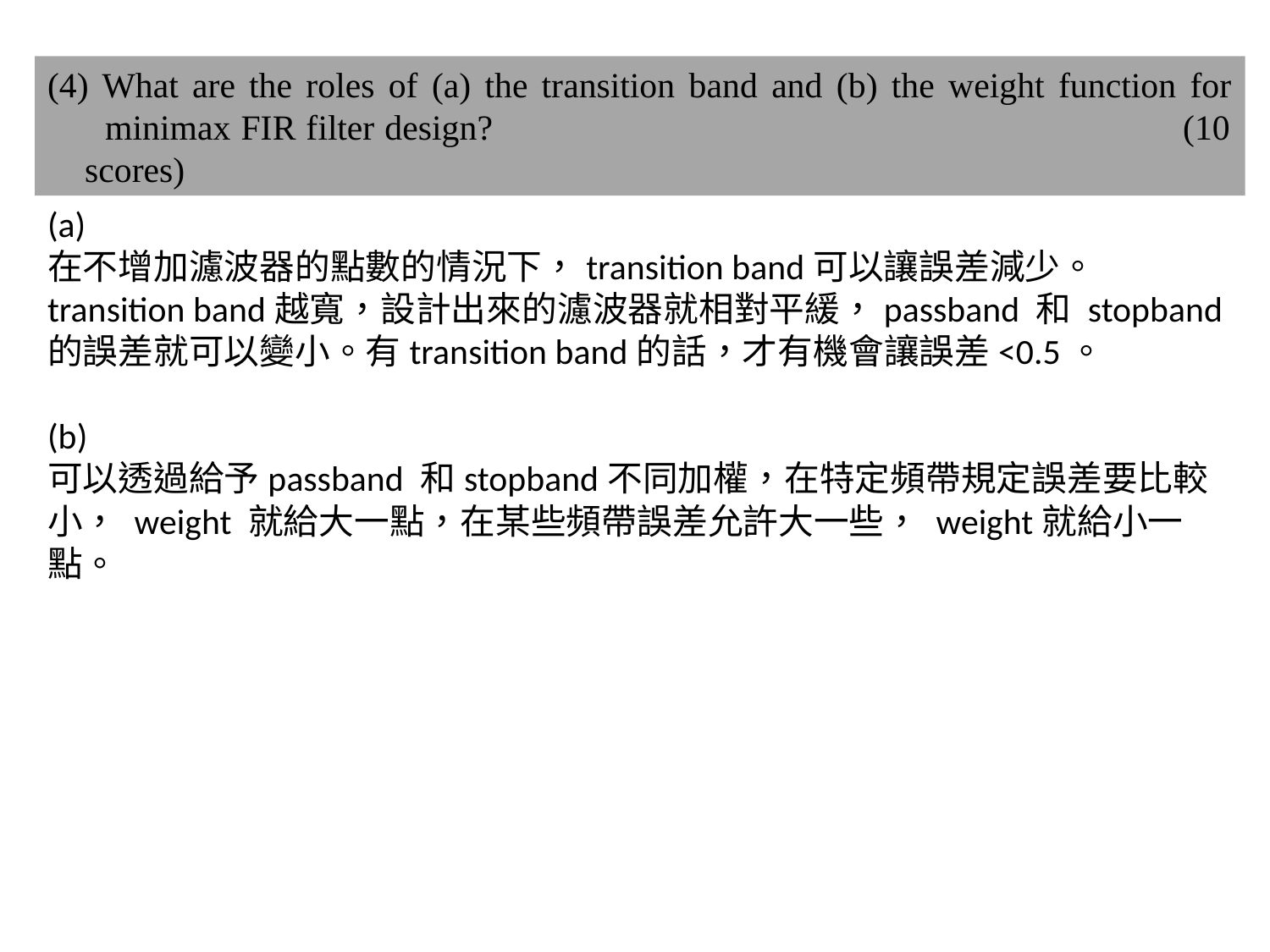

(4) What are the roles of (a) the transition band and (b) the weight function for
  minimax FIR filter design?                                                                    (10 scores)
(a)
在不增加濾波器的點數的情況下，transition band可以讓誤差減少。 transition band越寬，設計出來的濾波器就相對平緩，passband 和 stopband的誤差就可以變小。有transition band的話，才有機會讓誤差<0.5。

(b)
可以透過給予passband 和stopband不同加權，在特定頻帶規定誤差要比較小， weight 就給大一點，在某些頻帶誤差允許大一些， weight就給小一點。